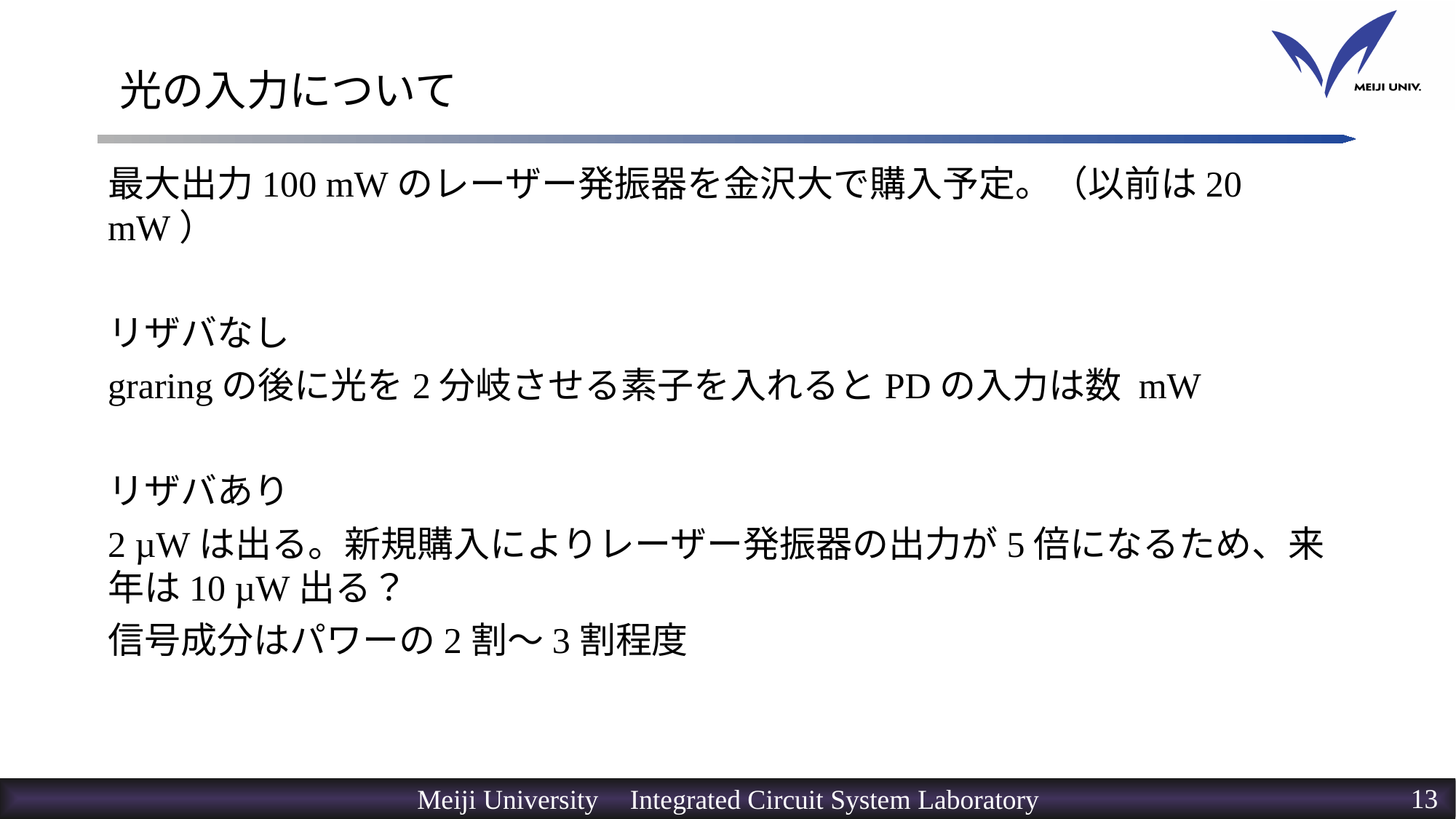

# 光の入力について
最大出力100 mWのレーザー発振器を金沢大で購入予定。（以前は20 mW）

リザバなし
graringの後に光を2分岐させる素子を入れるとPDの入力は数 mW

リザバあり
2 µWは出る。新規購入によりレーザー発振器の出力が5倍になるため、来年は10 µW出る？
信号成分はパワーの2割～3割程度